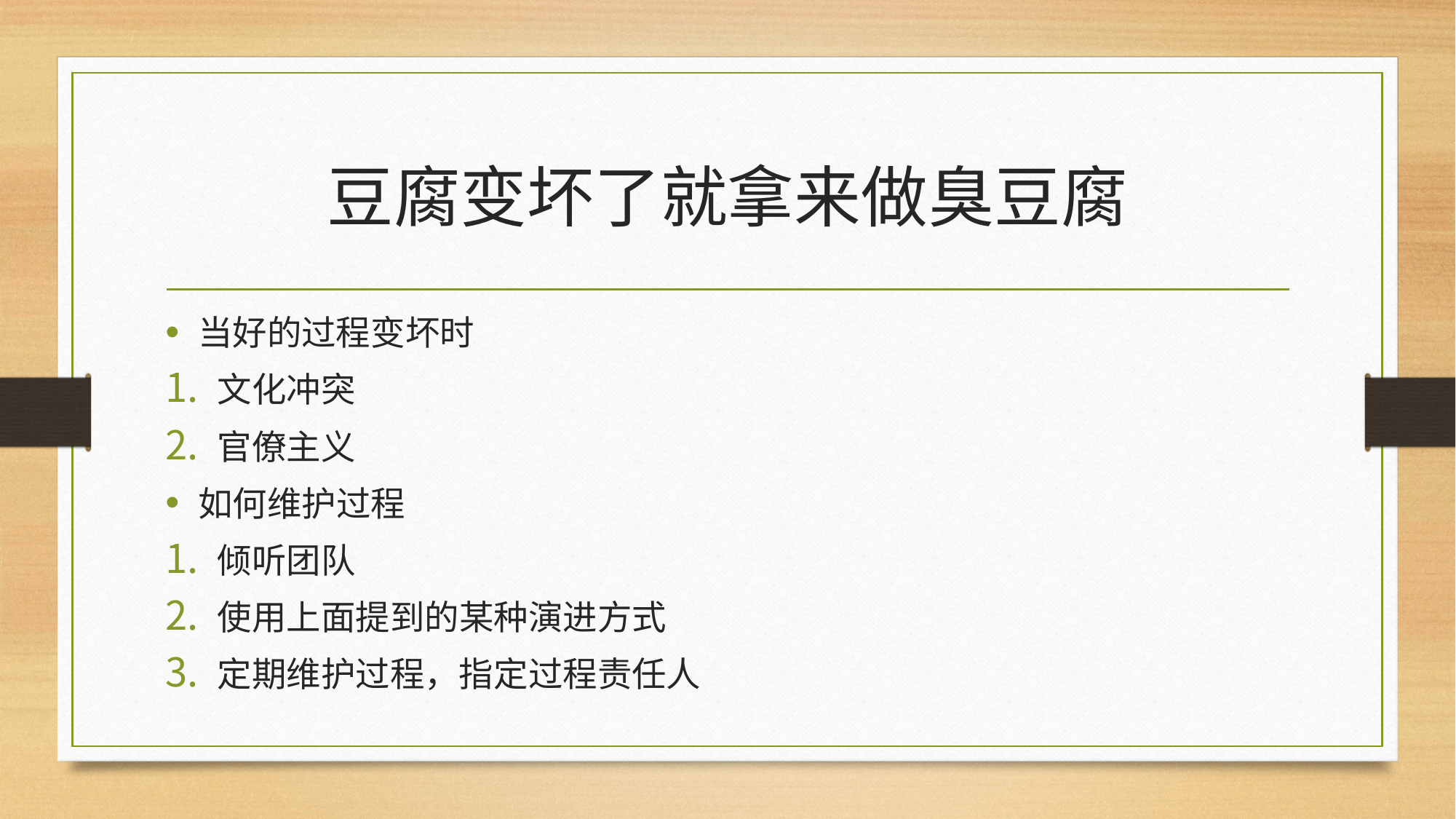

# 豆腐变坏了就拿来做臭豆腐
当好的过程变坏时
文化冲突
官僚主义
如何维护过程
倾听团队
使用上面提到的某种演进方式
定期维护过程，指定过程责任人